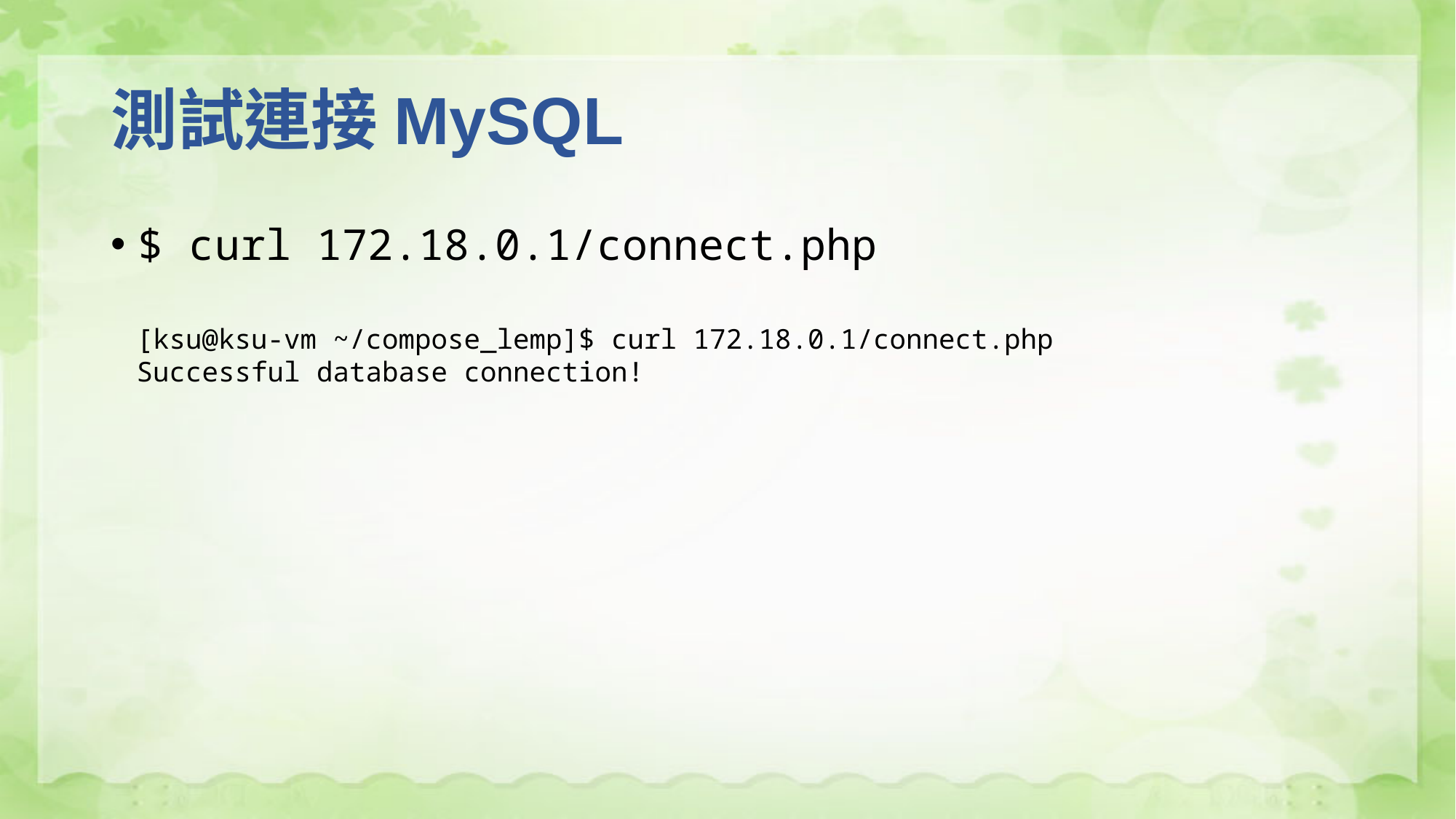

# 測試連接MySQL
$ curl 172.18.0.1/connect.php
[ksu@ksu-vm ~/compose_lemp]$ curl 172.18.0.1/connect.php
Successful database connection!